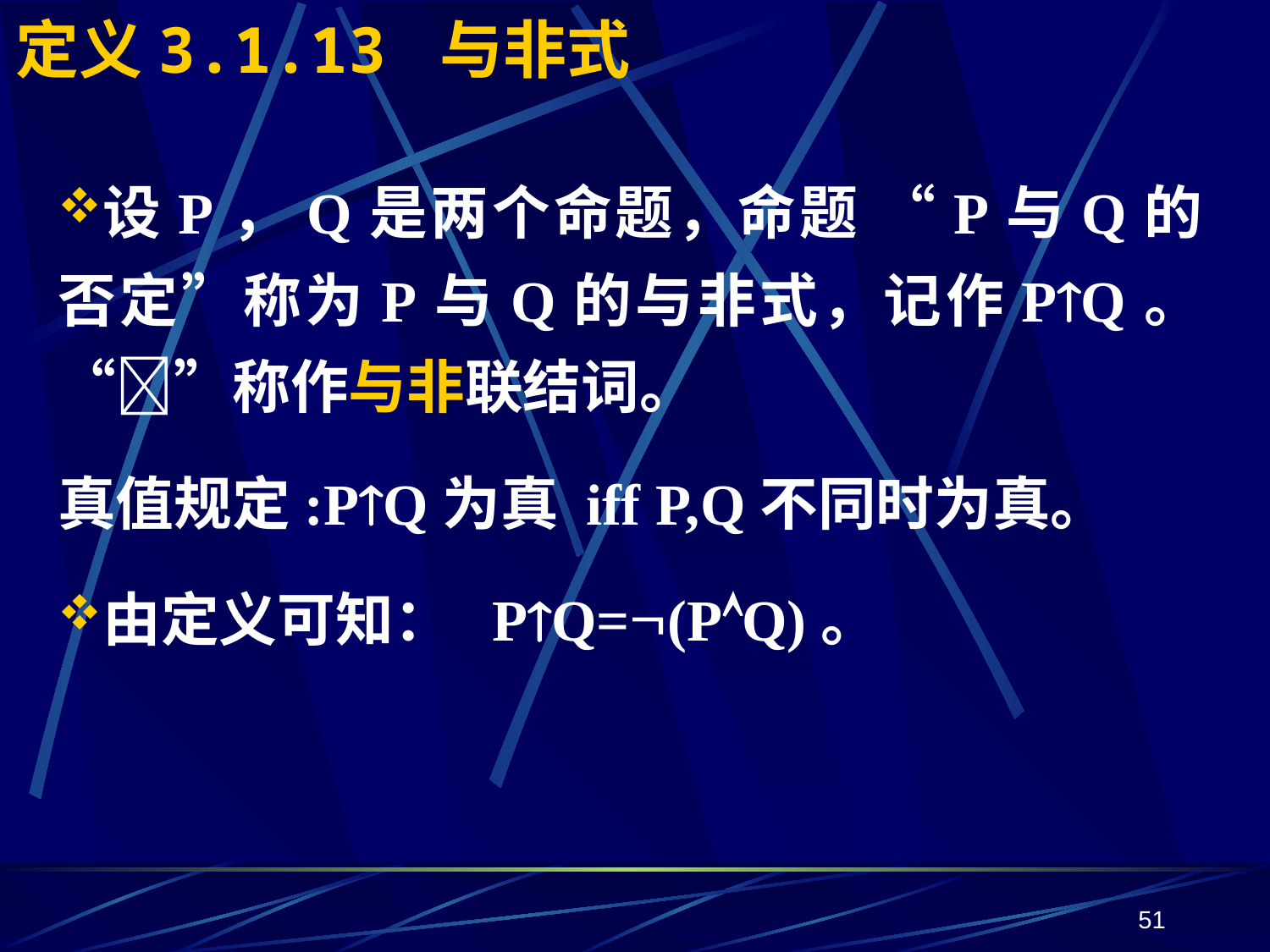

# 定义3.1.13 与非式
设P，Q是两个命题，命题 “P与Q的否定”称为P与Q的与非式，记作P↑Q。 “↑”称作与非联结词。
真值规定:P↑Q为真 iff P,Q不同时为真。
由定义可知：  P↑Q=¬(P∧Q)。

51